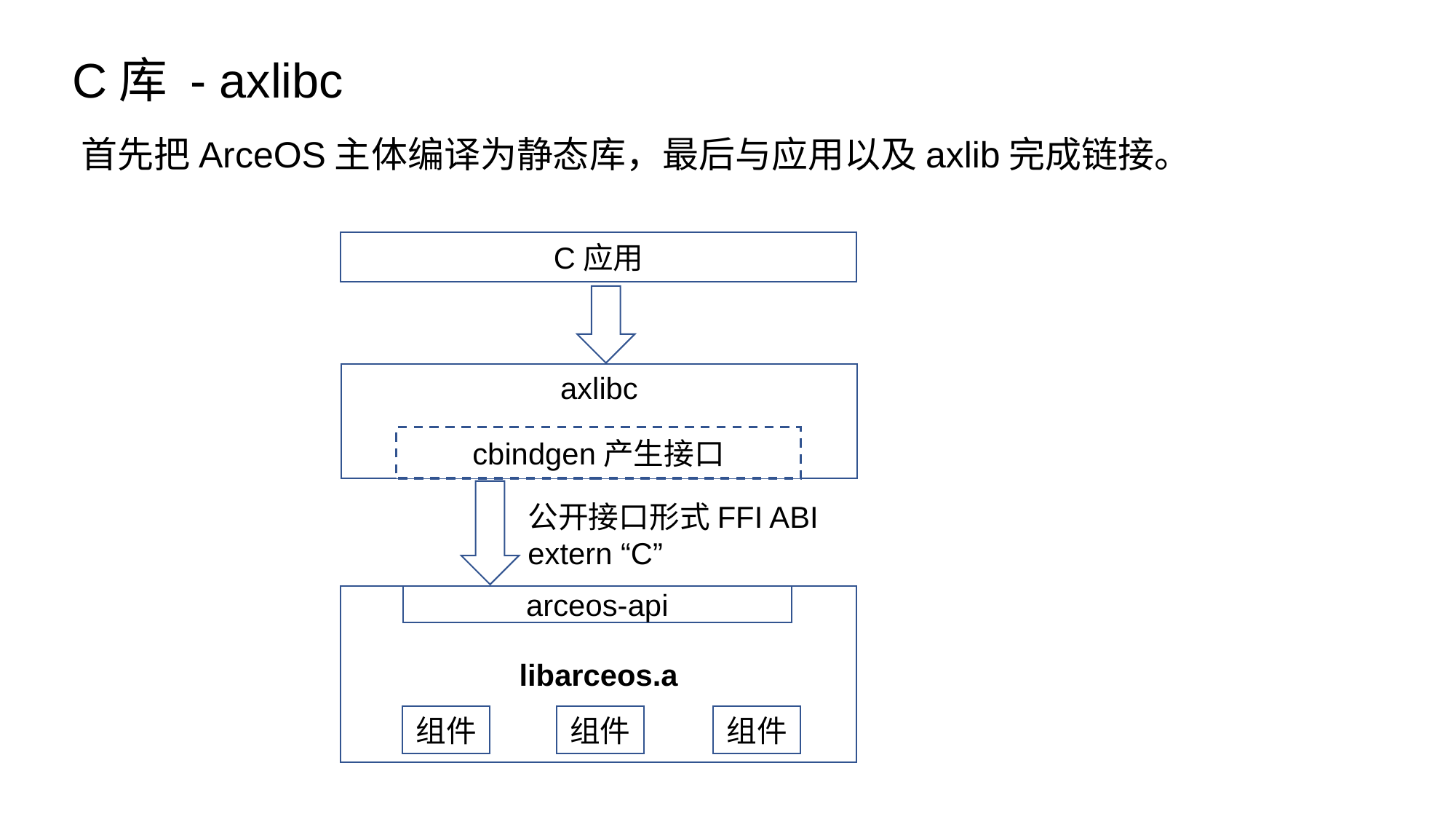

C库 - axlibc
首先把ArceOS主体编译为静态库，最后与应用以及axlib完成链接。
C应用

axlibc
cbindgen产生接口

公开接口形式FFI ABI
extern “C”
libarceos.a
arceos-api
组件
组件
组件